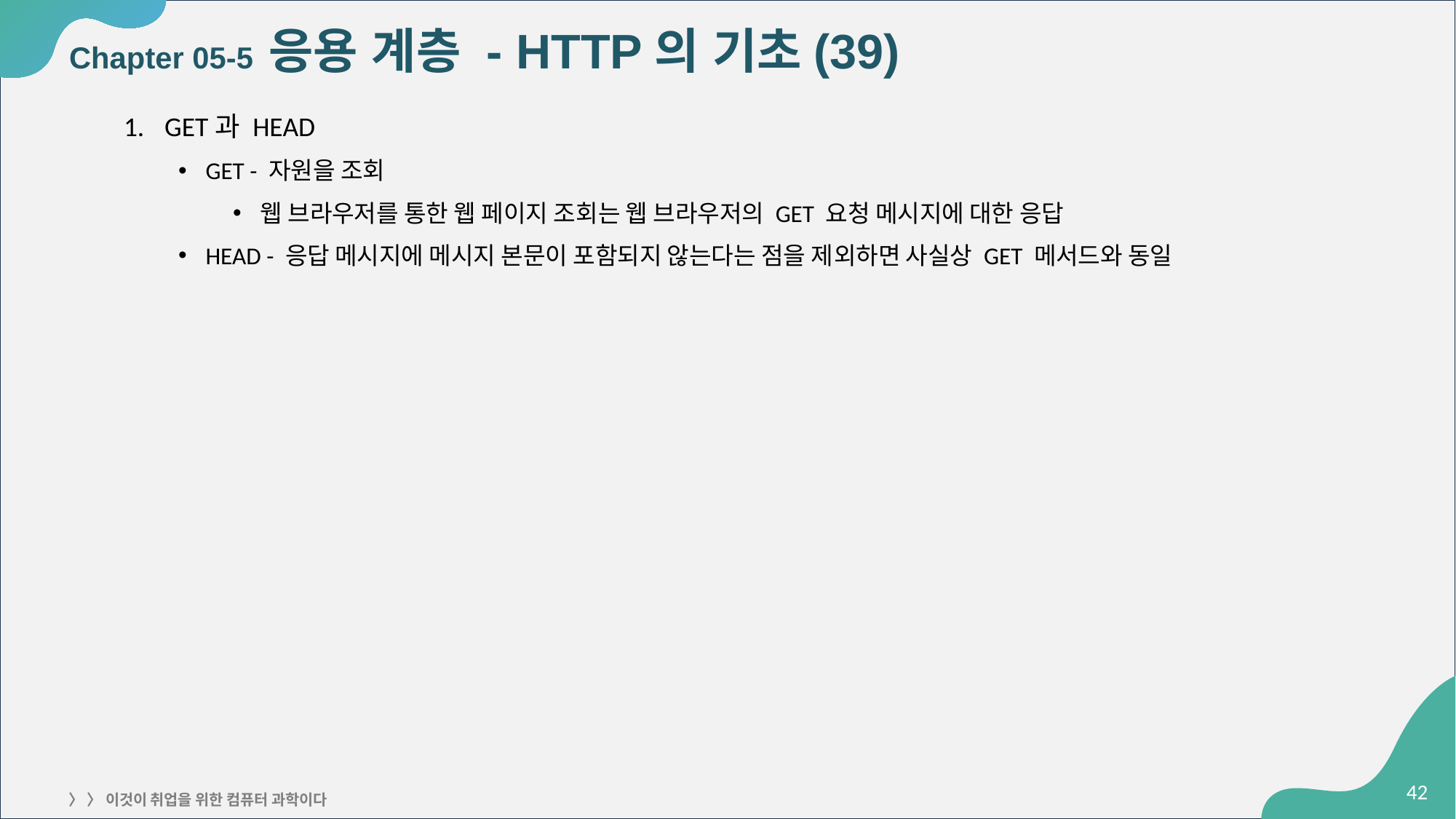

# Chapter 05-5 응용 계층 - HTTP의 기초(39)
GET과 HEAD
GET - 자원을 조회
웹 브라우저를 통한 웹 페이지 조회는 웹 브라우저의 GET 요청 메시지에 대한 응답
HEAD - 응답 메시지에 메시지 본문이 포함되지 않는다는 점을 제외하면 사실상 GET 메서드와 동일
42
〉 〉 이것이 취업을 위한 컴퓨터 과학이다